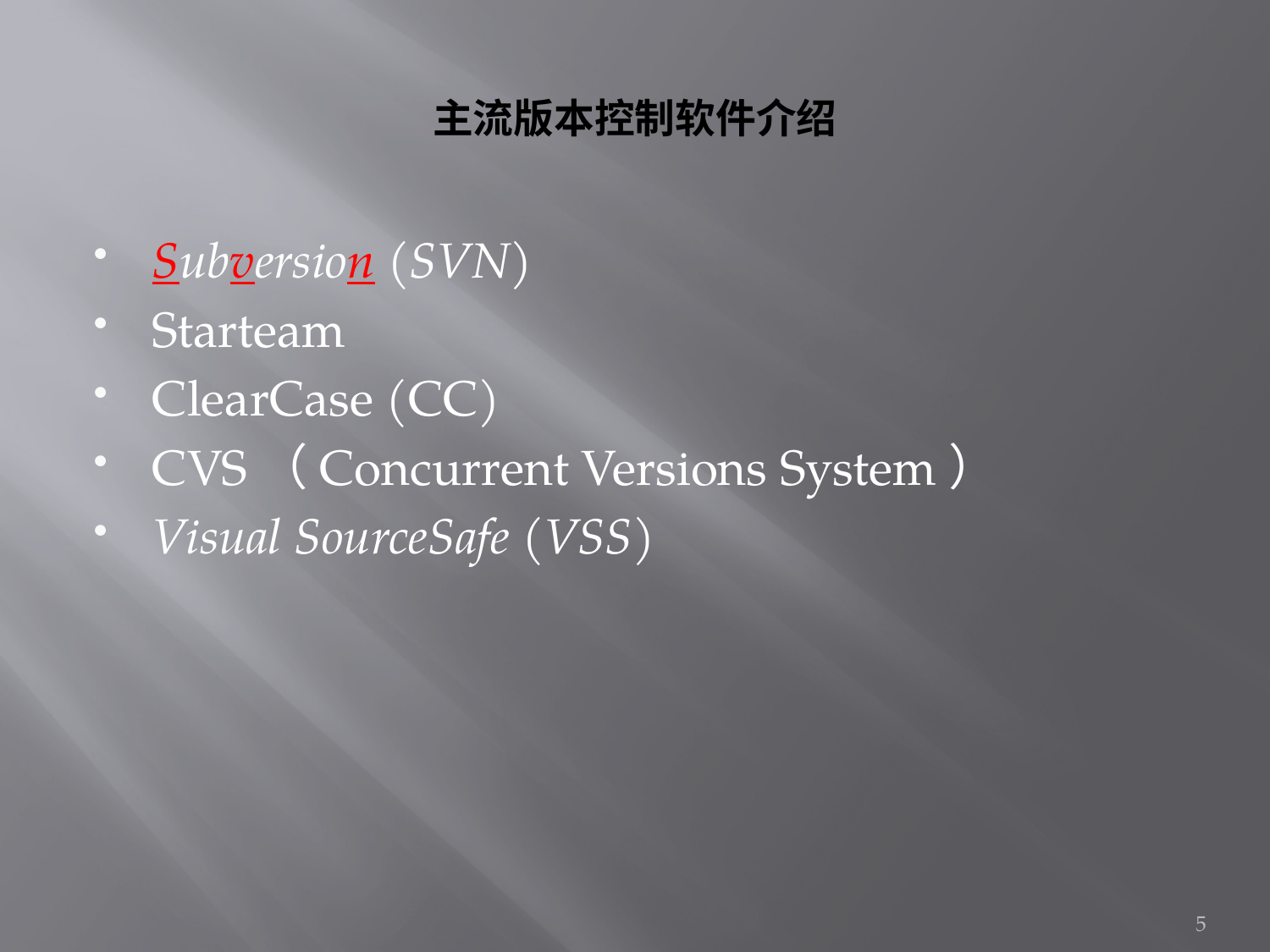

# 主流版本控制软件介绍
Subversion (SVN)
Starteam
ClearCase (CC)
CVS（Concurrent Versions System）
Visual SourceSafe (VSS)
5